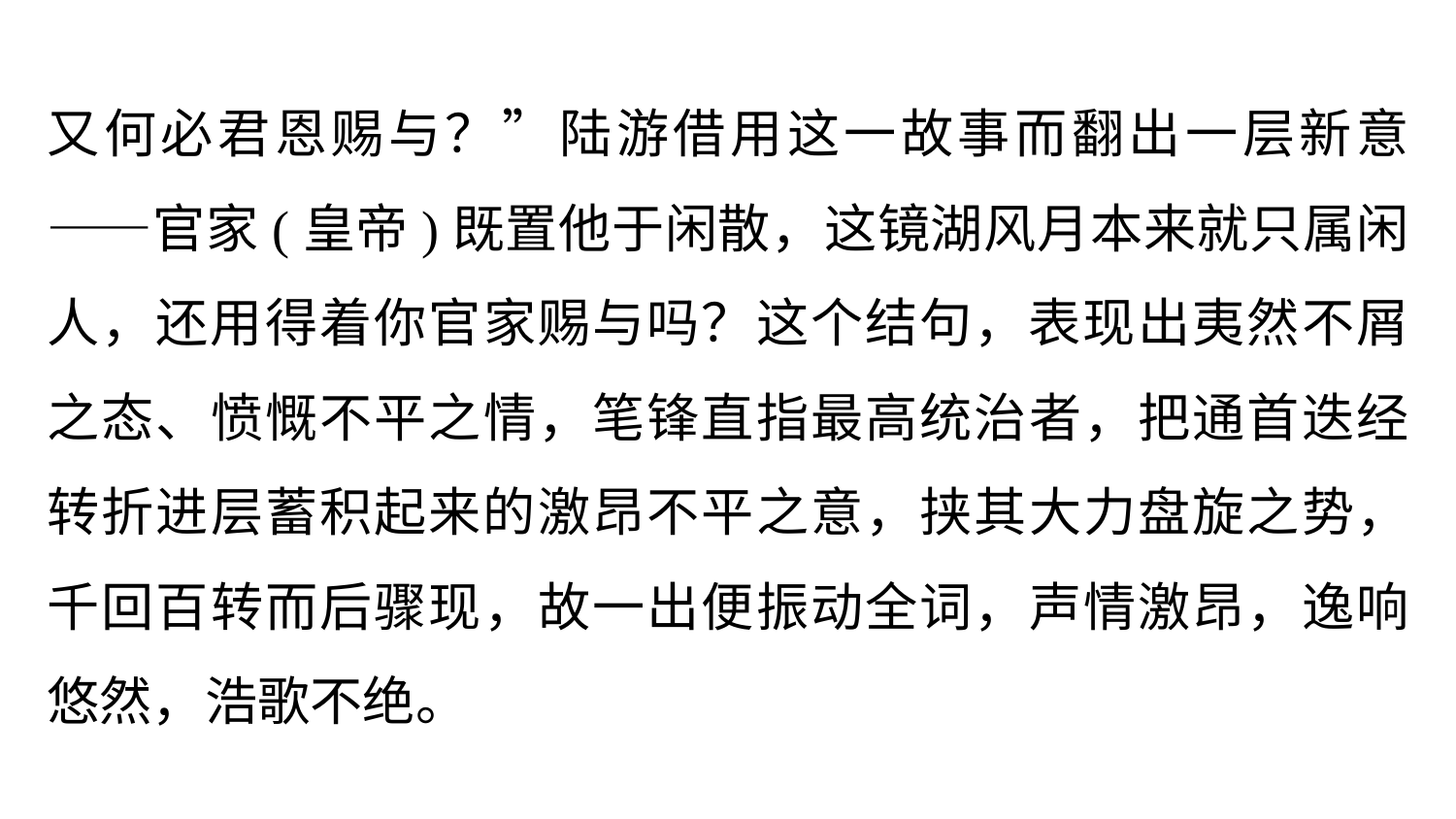

又何必君恩赐与？”陆游借用这一故事而翻出一层新意——官家(皇帝)既置他于闲散，这镜湖风月本来就只属闲人，还用得着你官家赐与吗？这个结句，表现出夷然不屑之态、愤慨不平之情，笔锋直指最高统治者，把通首迭经转折进层蓄积起来的激昂不平之意，挟其大力盘旋之势，千回百转而后骤现，故一出便振动全词，声情激昂，逸响悠然，浩歌不绝。